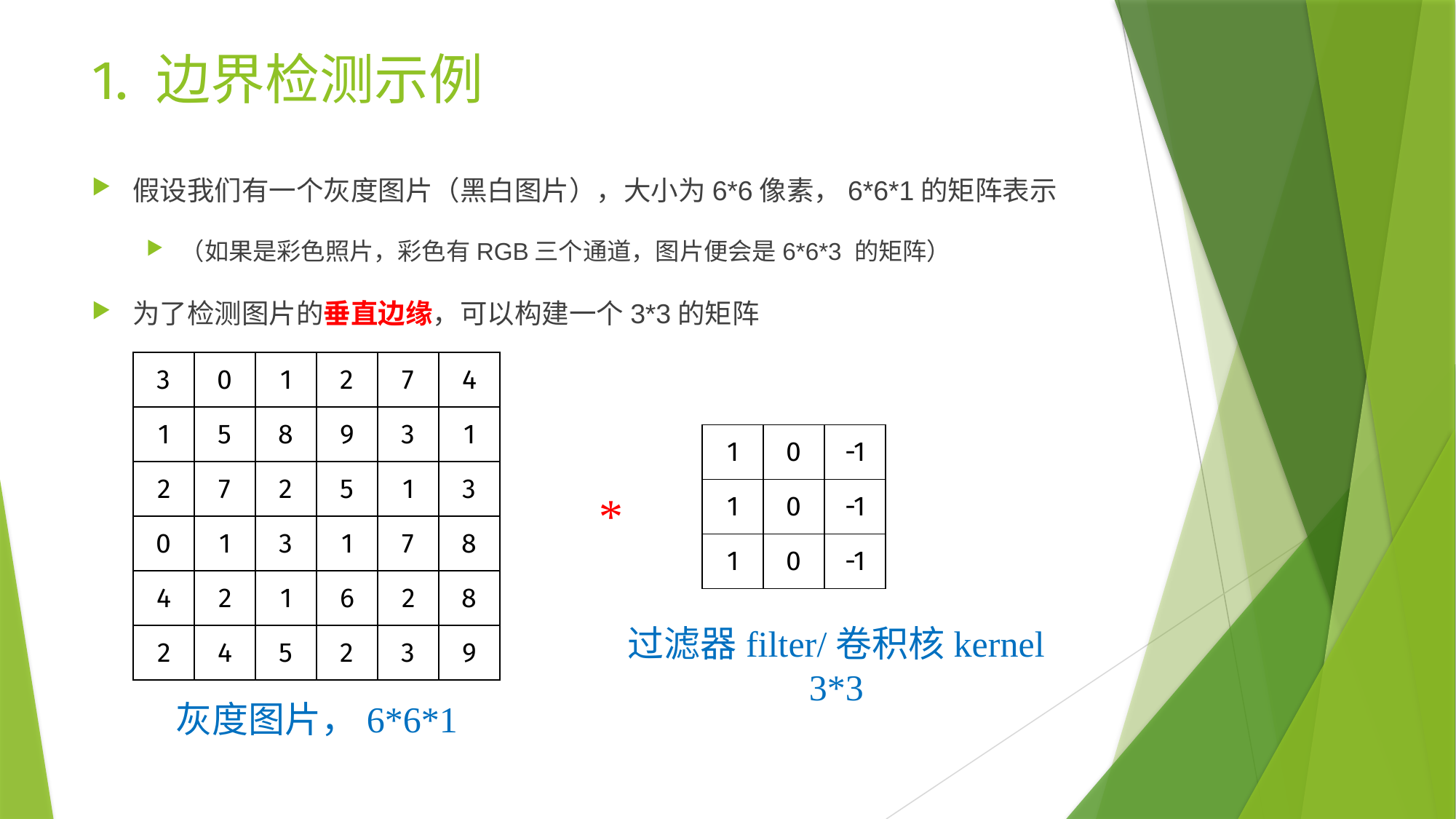

# 1. 边界检测示例
假设我们有一个灰度图片（黑白图片），大小为6*6像素，6*6*1的矩阵表示
（如果是彩色照片，彩色有RGB三个通道，图片便会是6*6*3 的矩阵）
为了检测图片的垂直边缘，可以构建一个3*3的矩阵
| 3 | 0 | 1 | 2 | 7 | 4 |
| --- | --- | --- | --- | --- | --- |
| 1 | 5 | 8 | 9 | 3 | 1 |
| 2 | 7 | 2 | 5 | 1 | 3 |
| 0 | 1 | 3 | 1 | 7 | 8 |
| 4 | 2 | 1 | 6 | 2 | 8 |
| 2 | 4 | 5 | 2 | 3 | 9 |
| 1 | 0 | -1 |
| --- | --- | --- |
| 1 | 0 | -1 |
| 1 | 0 | -1 |
*
过滤器filter/卷积核kernel
3*3
灰度图片，6*6*1